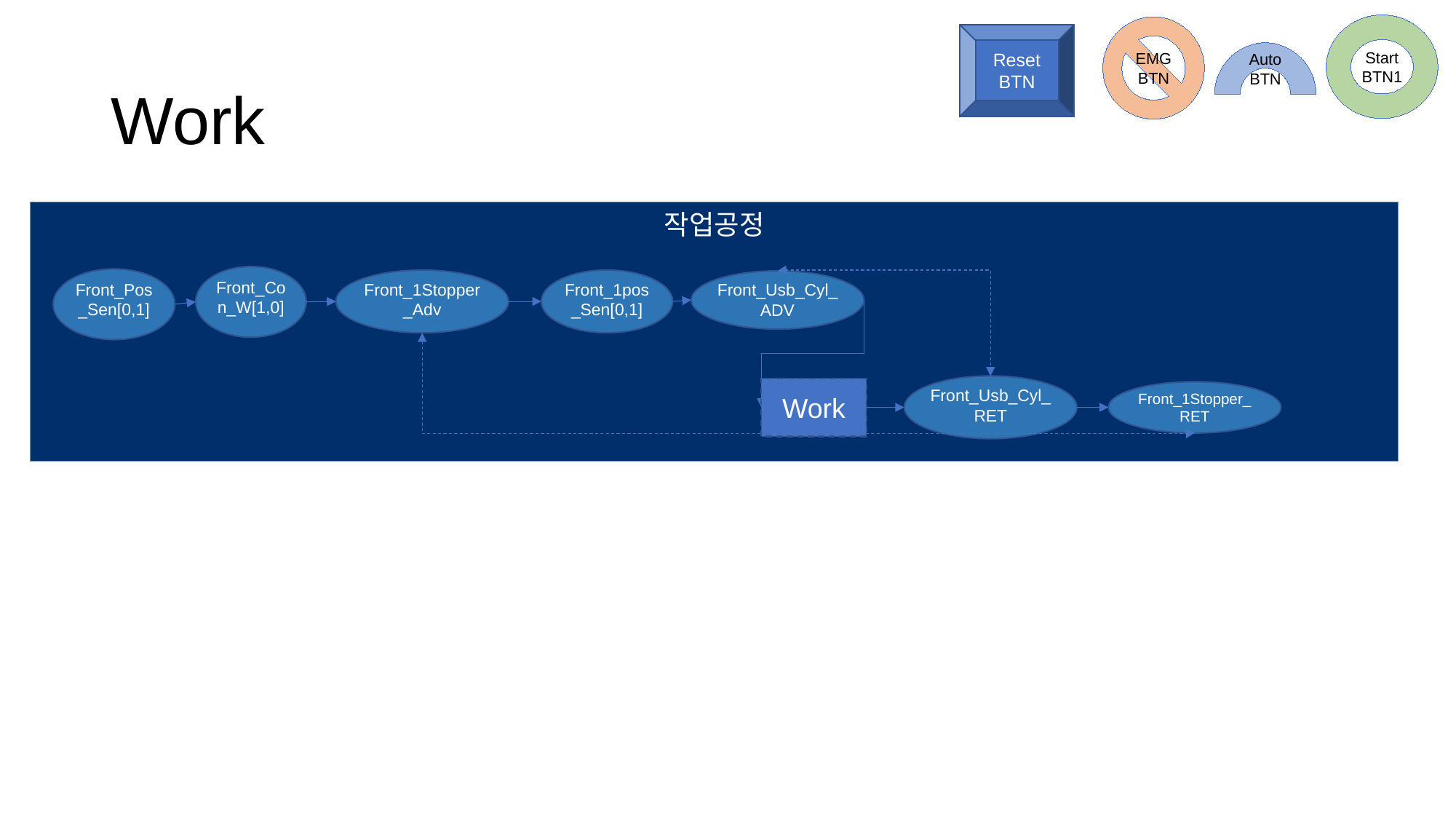

Start
BTN1
EMG
BTN
Reset
BTN
Auto
BTN
# Work
작업공정
Front_Con_W[1,0]
Front_Pos_Sen[0,1]
Front_1Stopper_Adv
Front_1pos_Sen[0,1]

Front_Usb_Cyl_ADV
Front_Usb_Cyl_RET
Work
Front_1Stopper_RET